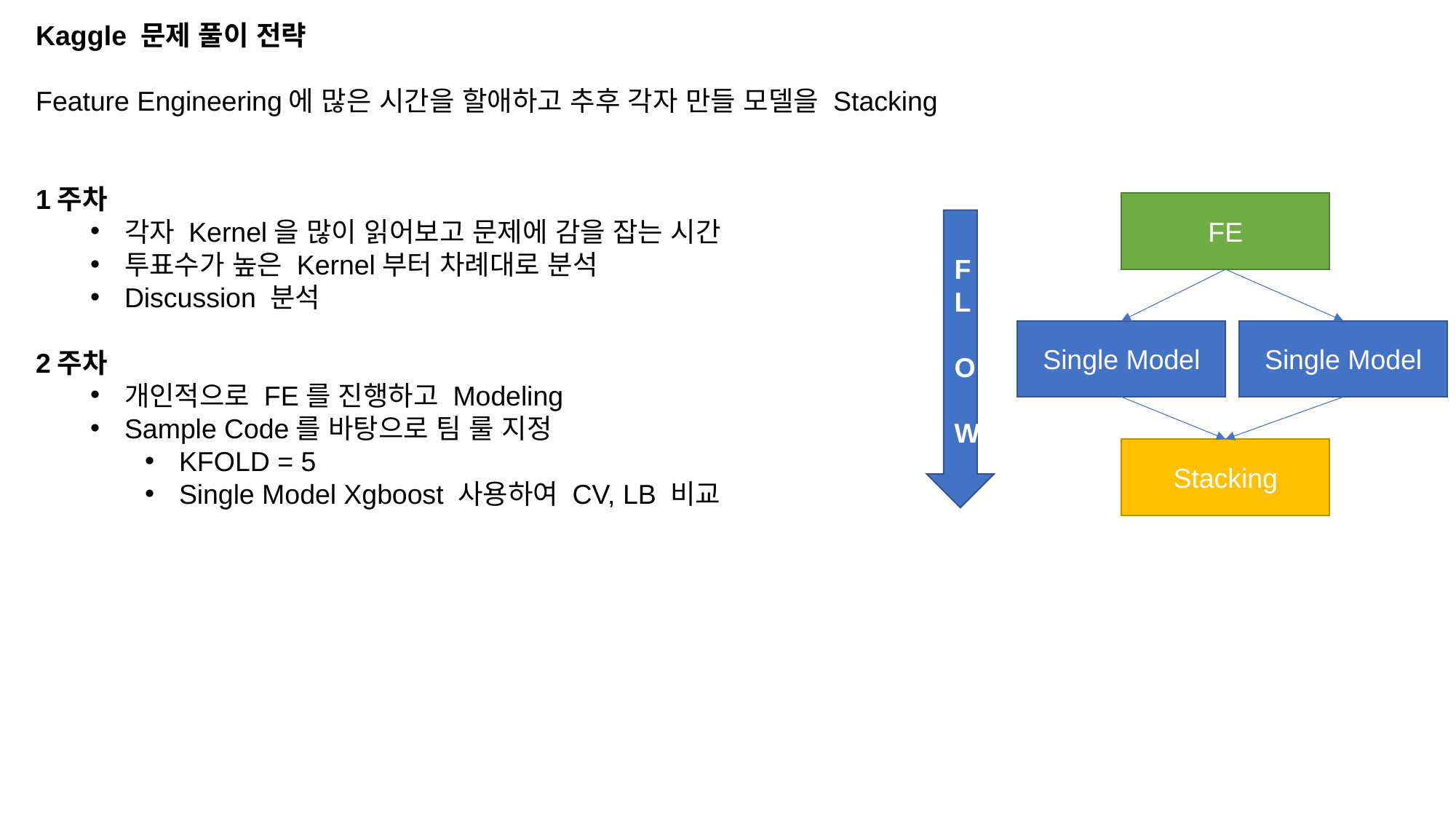

Kaggle 문제 풀이 전략

Feature Engineering에 많은 시간을 할애하고 추후 각자 만들 모델을 Stacking

1주차
각자 Kernel을 많이 읽어보고 문제에 감을 잡는 시간
투표수가 높은 Kernel부터 차례대로 분석
Discussion 분석

2주차
개인적으로 FE를 진행하고 Modeling
Sample Code를 바탕으로 팀 룰 지정
KFOLD = 5
Single Model Xgboost 사용하여 CV, LB 비교
FE
F
L
O
W
Single Model
Single Model
Stacking